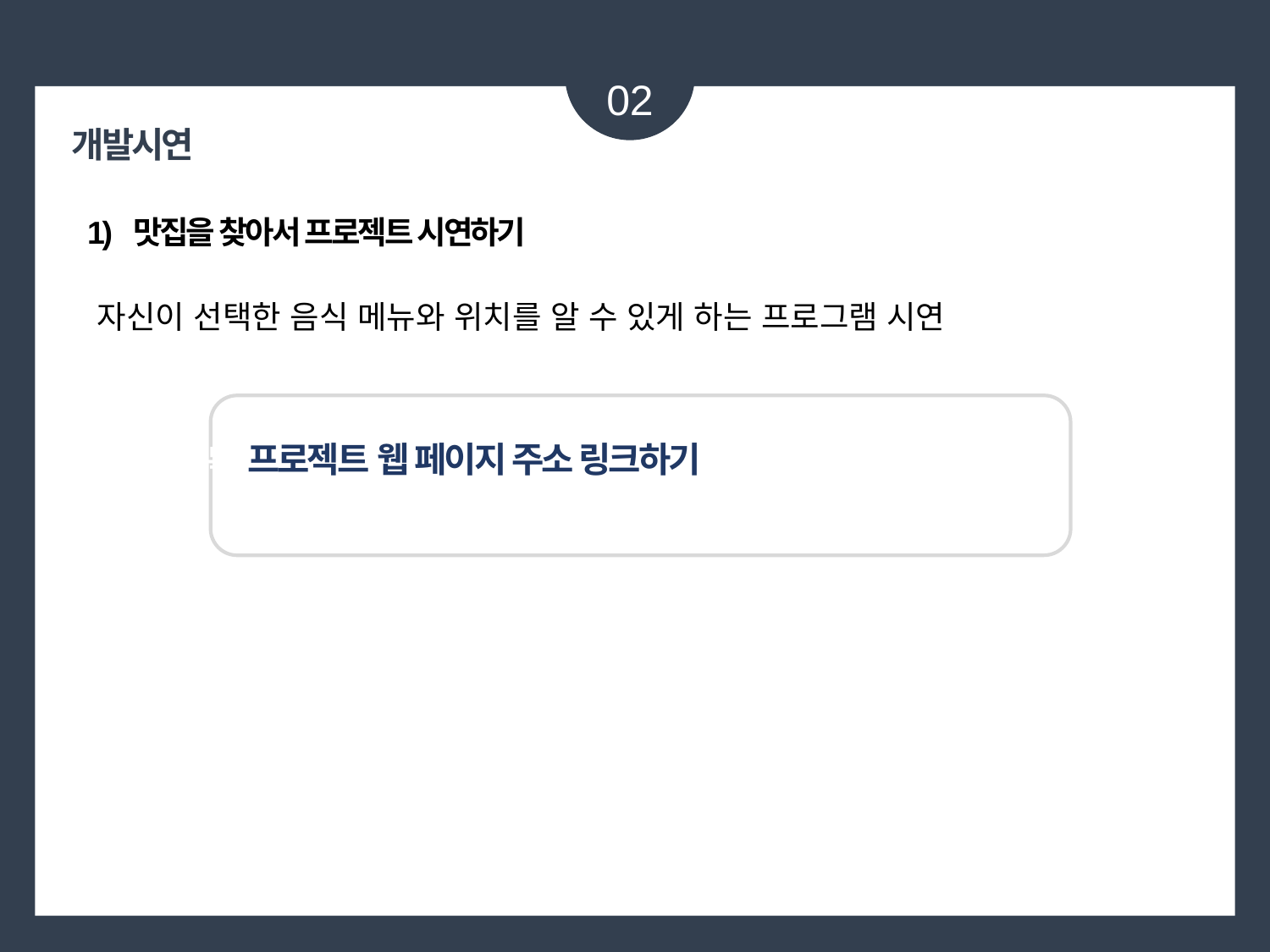

02

개발시연

1)  맛집을 찾아서 프로젝트 시연하기
자신이 선택한 음식 메뉴와 위치를 알 수 있게 하는 프로그램 시연

프로젝트 웹 페이지 주소 링크하기

소제목